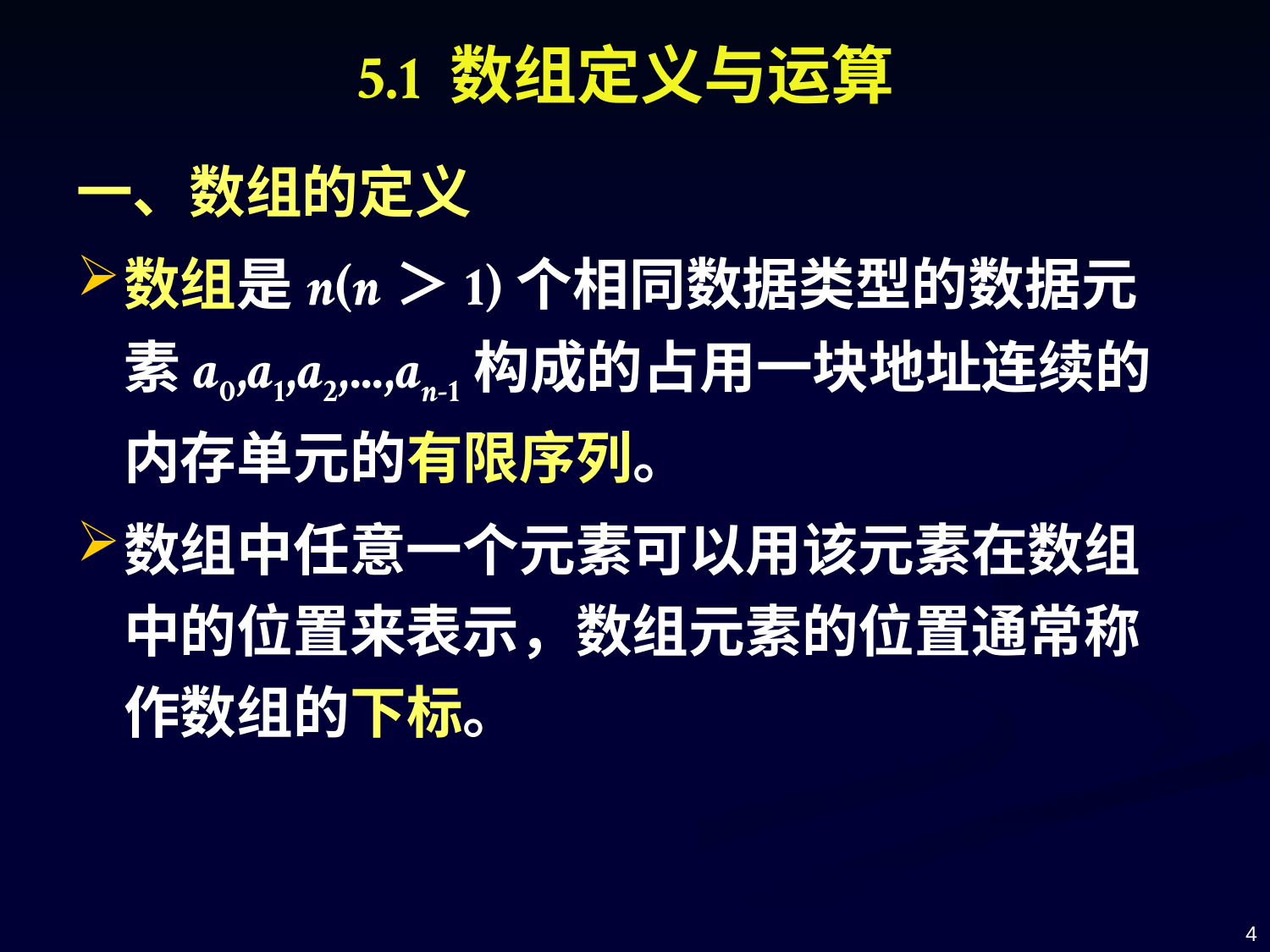

# 5.1 数组定义与运算
一、数组的定义
数组是n(n＞1)个相同数据类型的数据元素a0,a1,a2,...,an-1构成的占用一块地址连续的内存单元的有限序列。
数组中任意一个元素可以用该元素在数组中的位置来表示，数组元素的位置通常称作数组的下标。

4